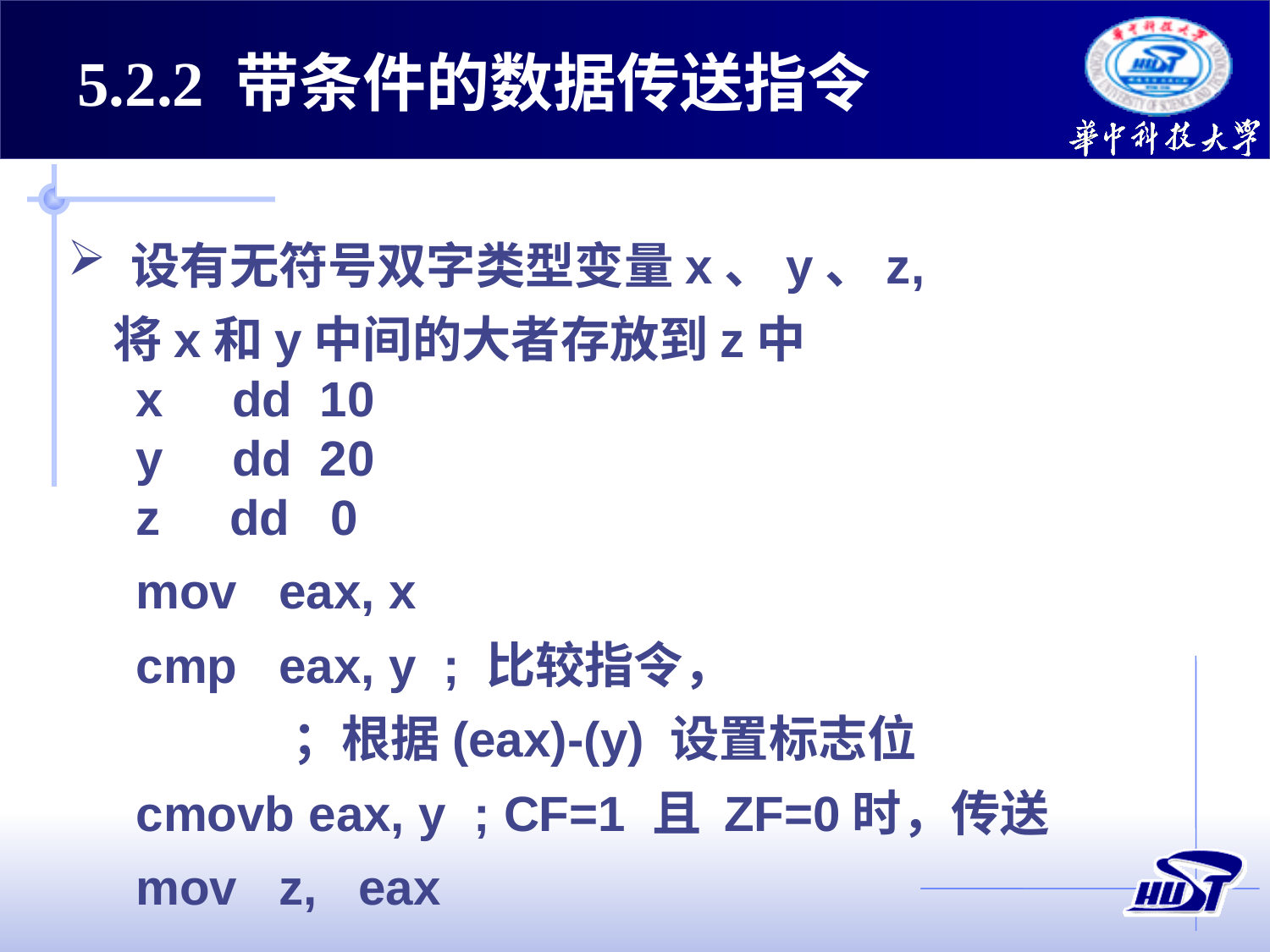

5.2.2 带条件的数据传送指令
设有无符号双字类型变量x、y、z,
   将x和y中间的大者存放到z中
     x     dd  10
     y     dd  20
     z     dd   0
     mov   eax, x
     cmp   eax, y  ; 比较指令，
                   ；根据(eax)-(y) 设置标志位
     cmovb eax, y  ; CF=1 且 ZF=0时，传送
     mov   z,   eax